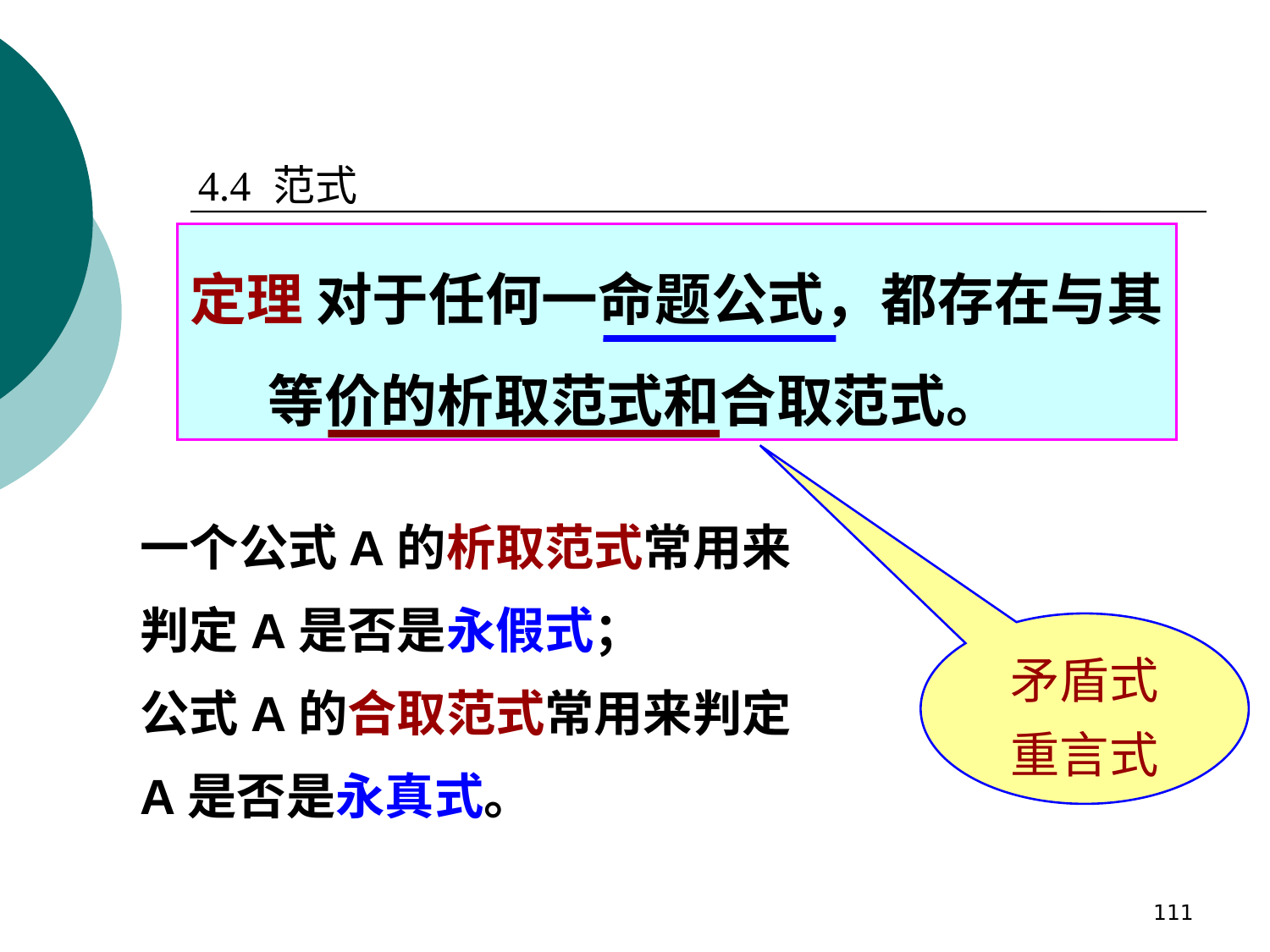

4.4 范式
定理 对于任何一命题公式，都存在与其
     等价的析取范式和合取范式。

一个公式A的析取范式常用来
判定A是否是永假式；
公式A的合取范式常用来判定
A是否是永真式。
矛盾式
重言式
111